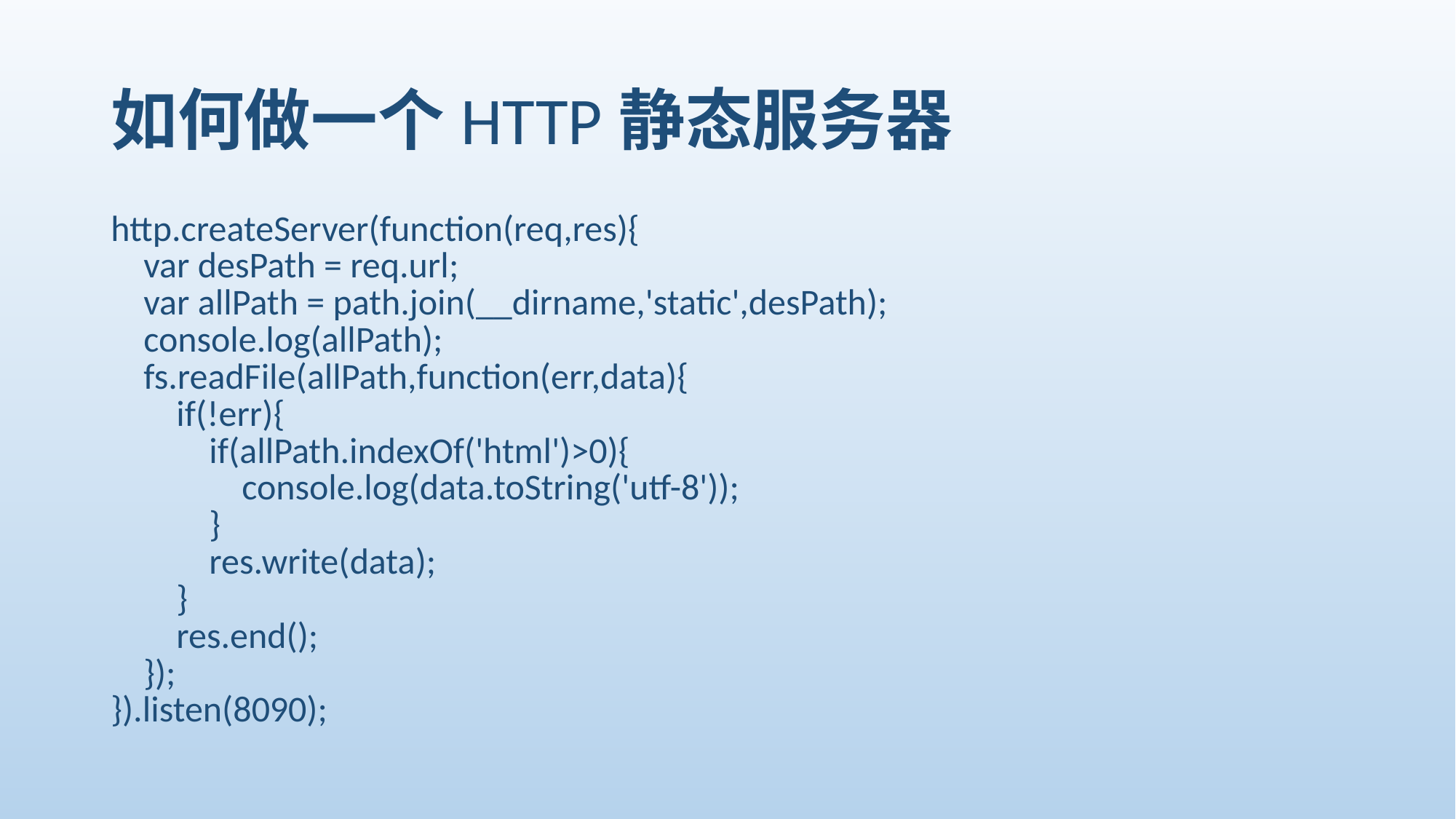

# 如何做一个HTTP静态服务器
http.createServer(function(req,res){
    var desPath = req.url;
    var allPath = path.join(__dirname,'static',desPath);
    console.log(allPath);
    fs.readFile(allPath,function(err,data){
        if(!err){
            if(allPath.indexOf('html')>0){
                console.log(data.toString('utf-8'));
            }
            res.write(data);
        }
        res.end();
    });
}).listen(8090);